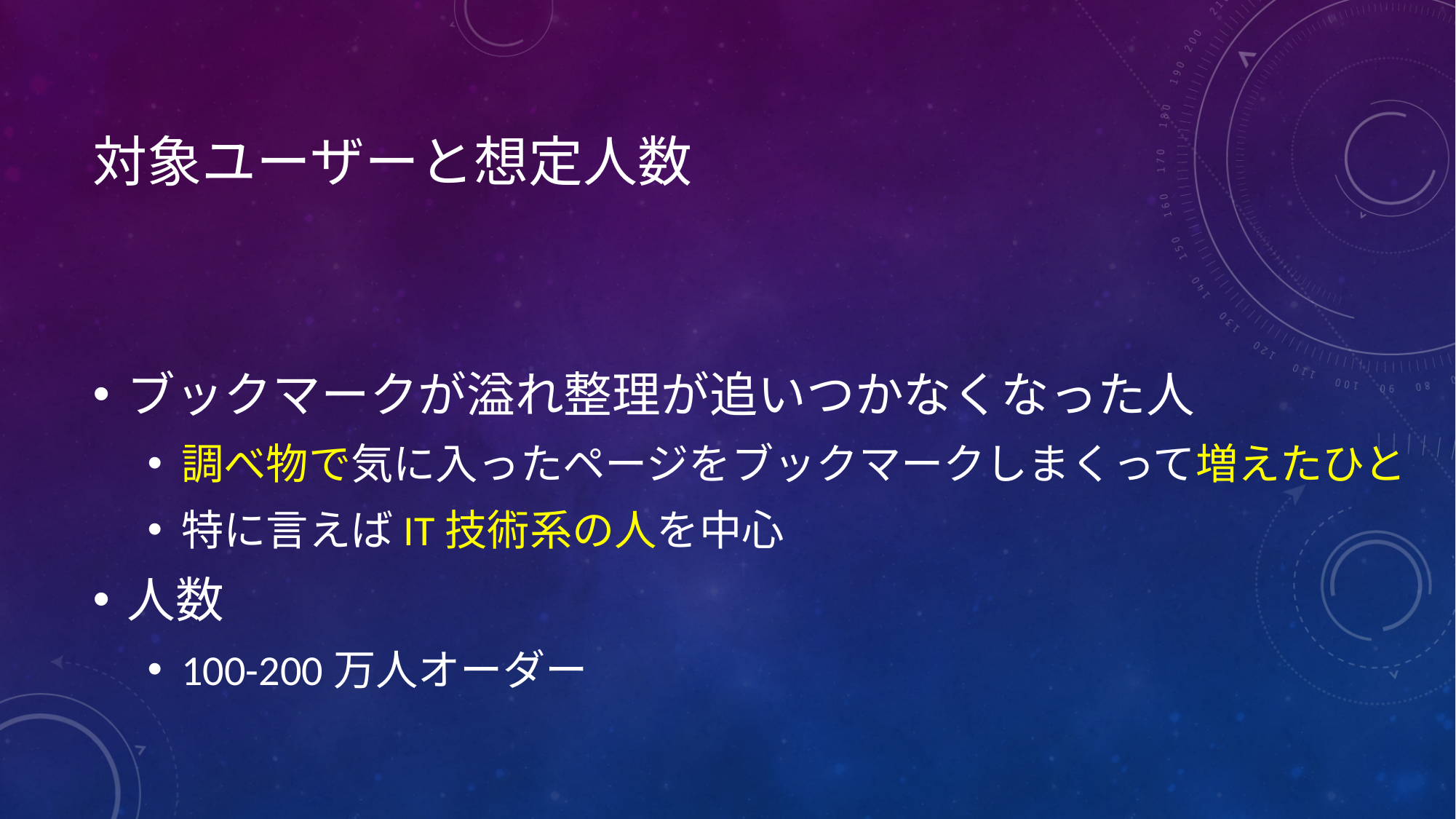

# 対象ユーザーと想定人数
ブックマークが溢れ整理が追いつかなくなった人
調べ物で気に入ったページをブックマークしまくって増えたひと
特に言えばIT技術系の人を中心
人数
100-200万人オーダー